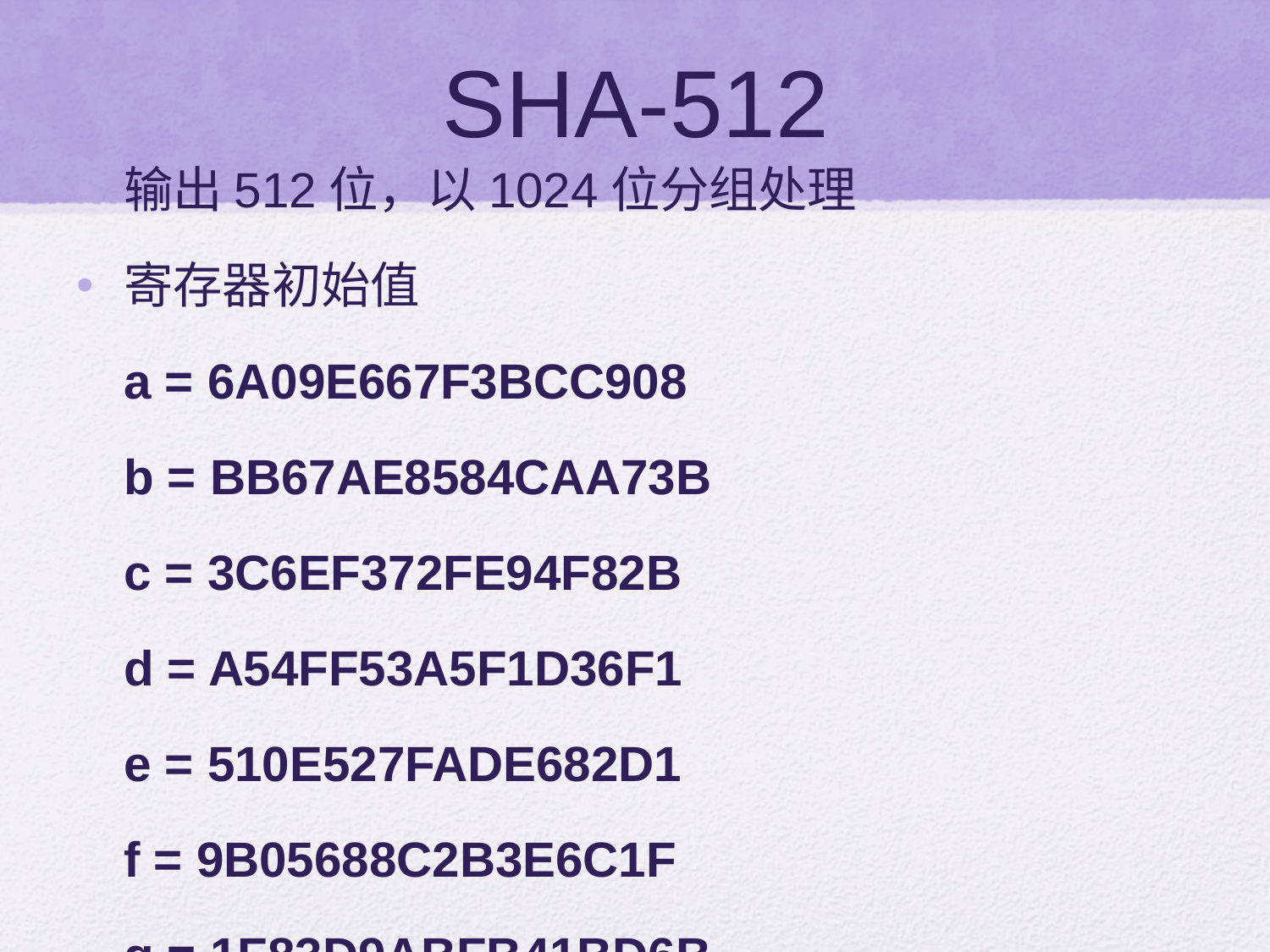

# SHA-512
输出512位，以1024位分组处理
寄存器初始值
	a = 6A09E667F3BCC908
	b = BB67AE8584CAA73B
	c = 3C6EF372FE94F82B
	d = A54FF53A5F1D36F1
	e = 510E527FADE682D1
	f = 9B05688C2B3E6C1F
	g = 1F83D9ABFB41BD6B
	h = 5BE0CD19137E2179